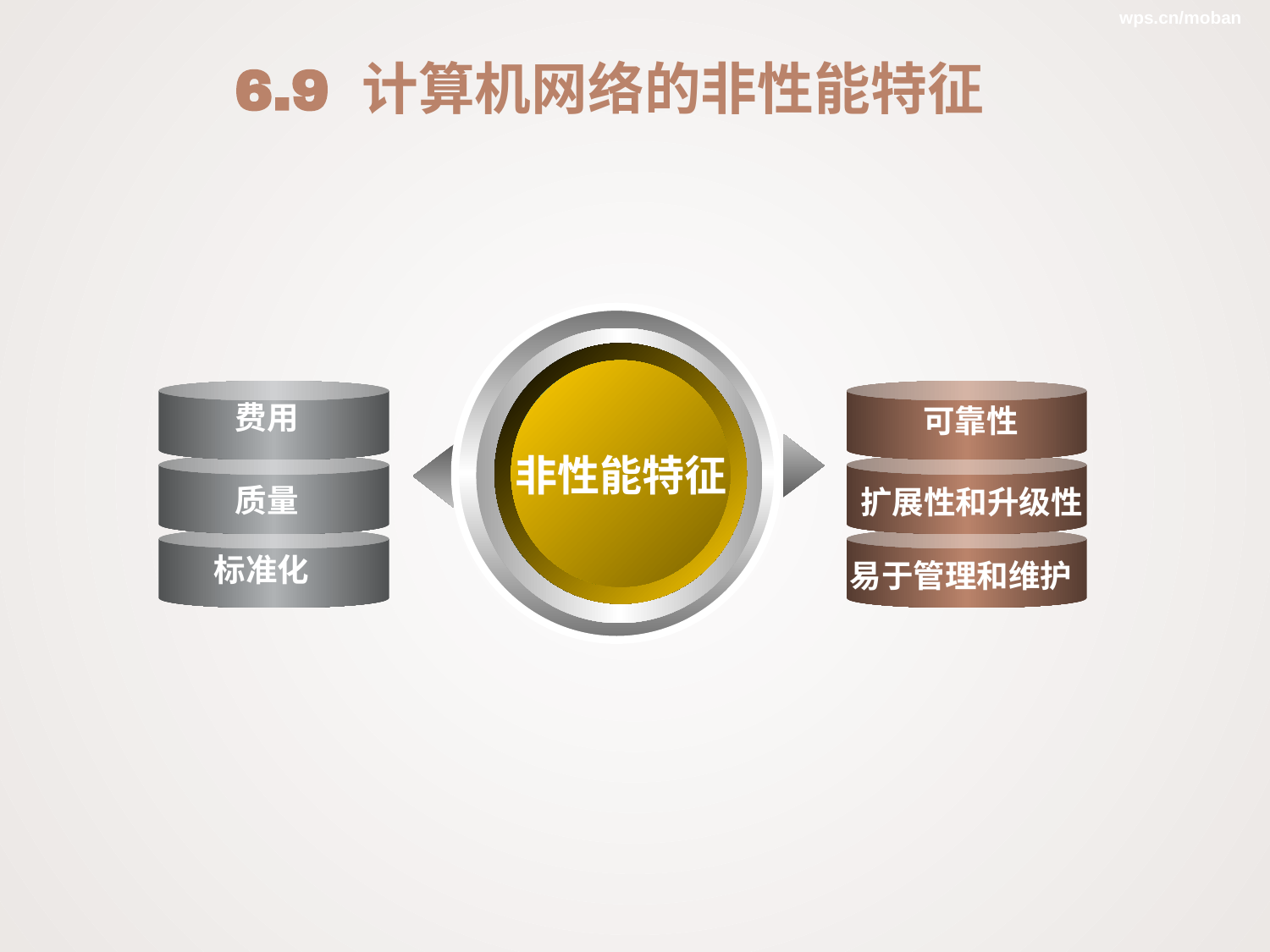

wps.cn/moban
6.9	计算机网络的非性能特征

非性能特征

费用

可靠性

质量

扩展性和升级性

标准化

易于管理和维护